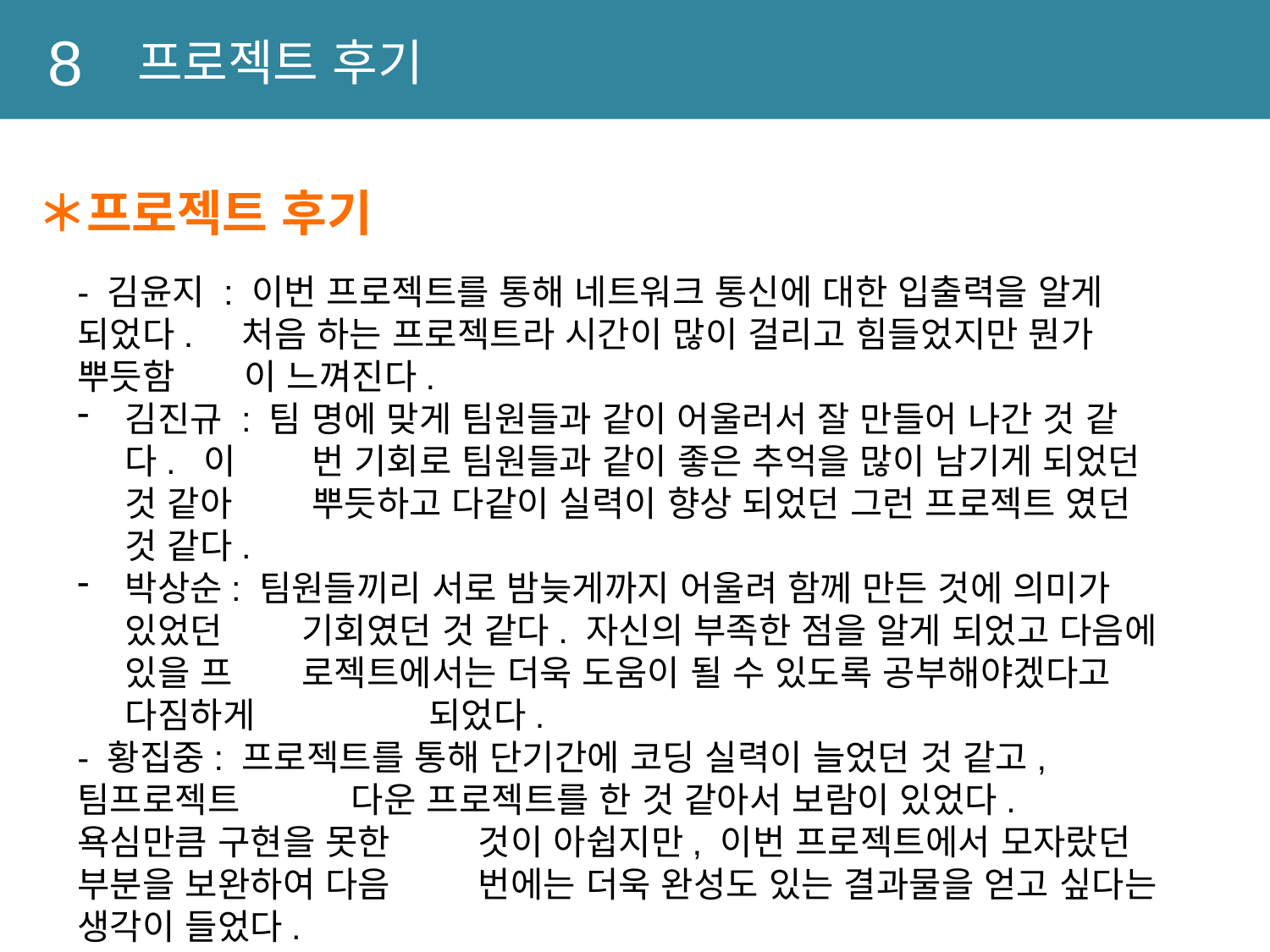

8
프로젝트 후기
＊프로젝트 후기
- 김윤지 : 이번 프로젝트를 통해 네트워크 통신에 대한 입출력을 알게 되었다. 	   처음 하는 프로젝트라 시간이 많이 걸리고 힘들었지만 뭔가 뿌듯함	    이 느껴진다.
김진규 : 팀 명에 맞게 팀원들과 같이 어울러서 잘 만들어 나간 것 같다.  이	      번 기회로 팀원들과 같이 좋은 추억을 많이 남기게 되었던 것 같아 	      뿌듯하고 다같이 실력이 향상 되었던 그런 프로젝트 였던 것 같다.
박상순: 팀원들끼리 서로 밤늦게까지 어울려 함께 만든 것에 의미가 있었던 	     기회였던 것 같다. 자신의 부족한 점을 알게 되었고 다음에 있을 프	     로젝트에서는 더욱 도움이 될 수 있도록 공부해야겠다고 다짐하게 	     되었다.
- 황집중: 프로젝트를 통해 단기간에 코딩 실력이 늘었던 것 같고, 팀프로젝트	  다운 프로젝트를 한 것 같아서 보람이 있었다. 욕심만큼 구현을 못한 	  것이 아쉽지만, 이번 프로젝트에서 모자랐던 부분을 보완하여 다음	  번에는 더욱 완성도 있는 결과물을 얻고 싶다는 생각이 들었다.